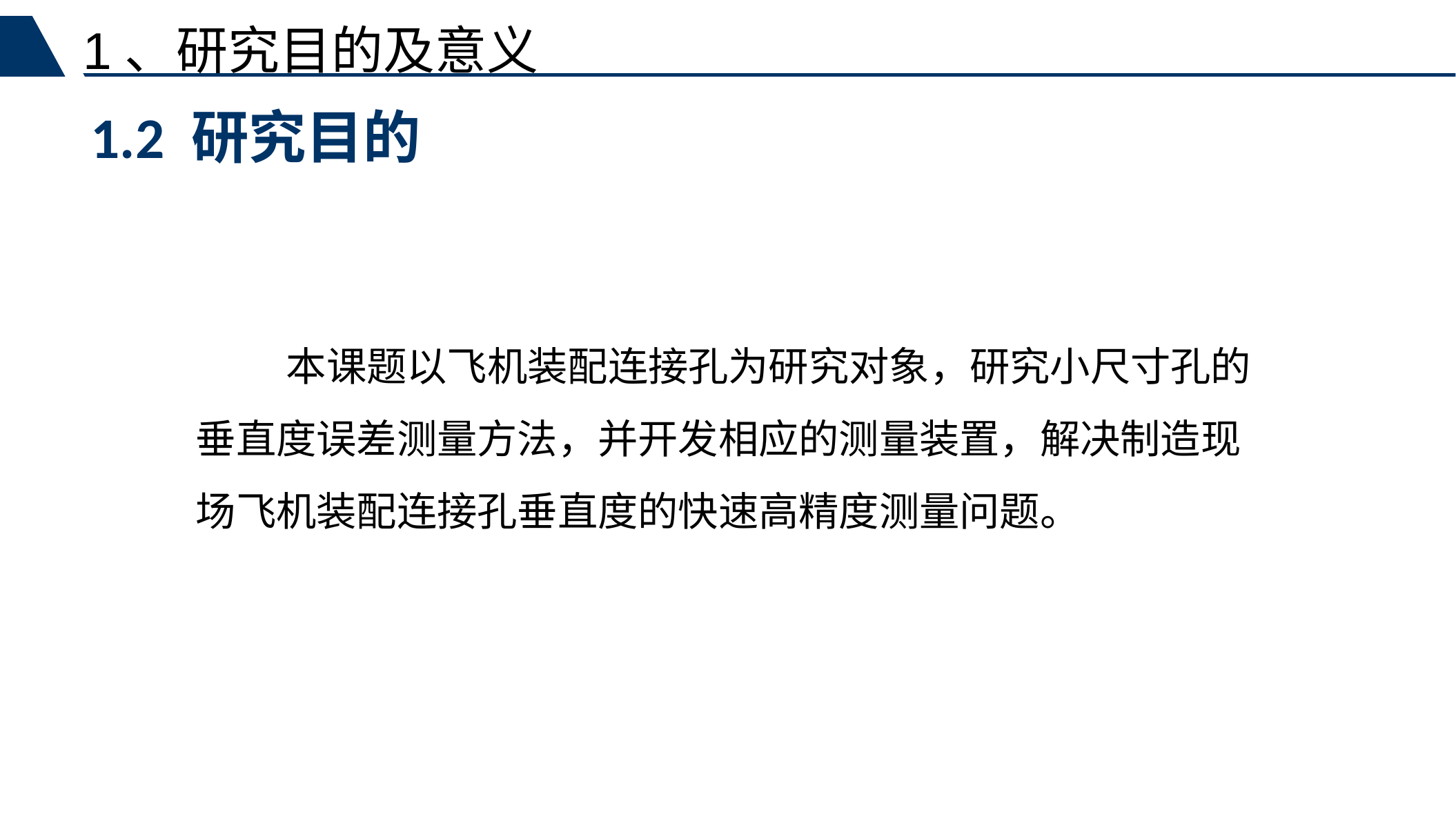

1、研究目的及意义

1.2 研究目的
         本课题以飞机装配连接孔为研究对象，研究小尺寸孔的垂直度误差测量方法，并开发相应的测量装置，解决制造现场飞机装配连接孔垂直度的快速高精度测量问题。